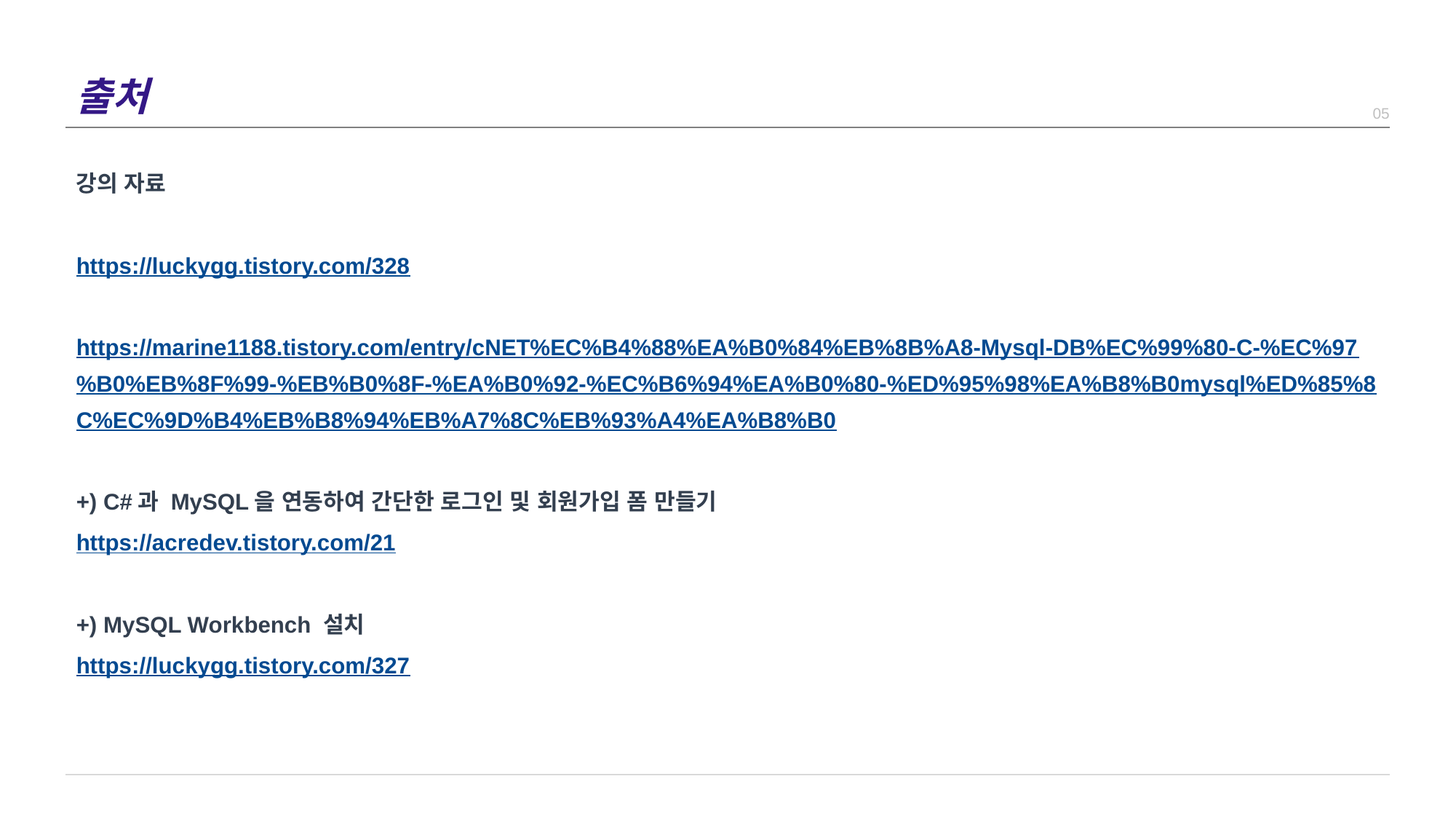

| 출처 | 05 |
| --- | --- |
강의 자료

https://luckygg.tistory.com/328

https://marine1188.tistory.com/entry/cNET%EC%B4%88%EA%B0%84%EB%8B%A8-Mysql-DB%EC%99%80-C-%EC%97%B0%EB%8F%99-%EB%B0%8F-%EA%B0%92-%EC%B6%94%EA%B0%80-%ED%95%98%EA%B8%B0mysql%ED%85%8C%EC%9D%B4%EB%B8%94%EB%A7%8C%EB%93%A4%EA%B8%B0

+) C#과 MySQL을 연동하여 간단한 로그인 및 회원가입 폼 만들기
https://acredev.tistory.com/21

+) MySQL Workbench 설치
https://luckygg.tistory.com/327

|  |
| --- |